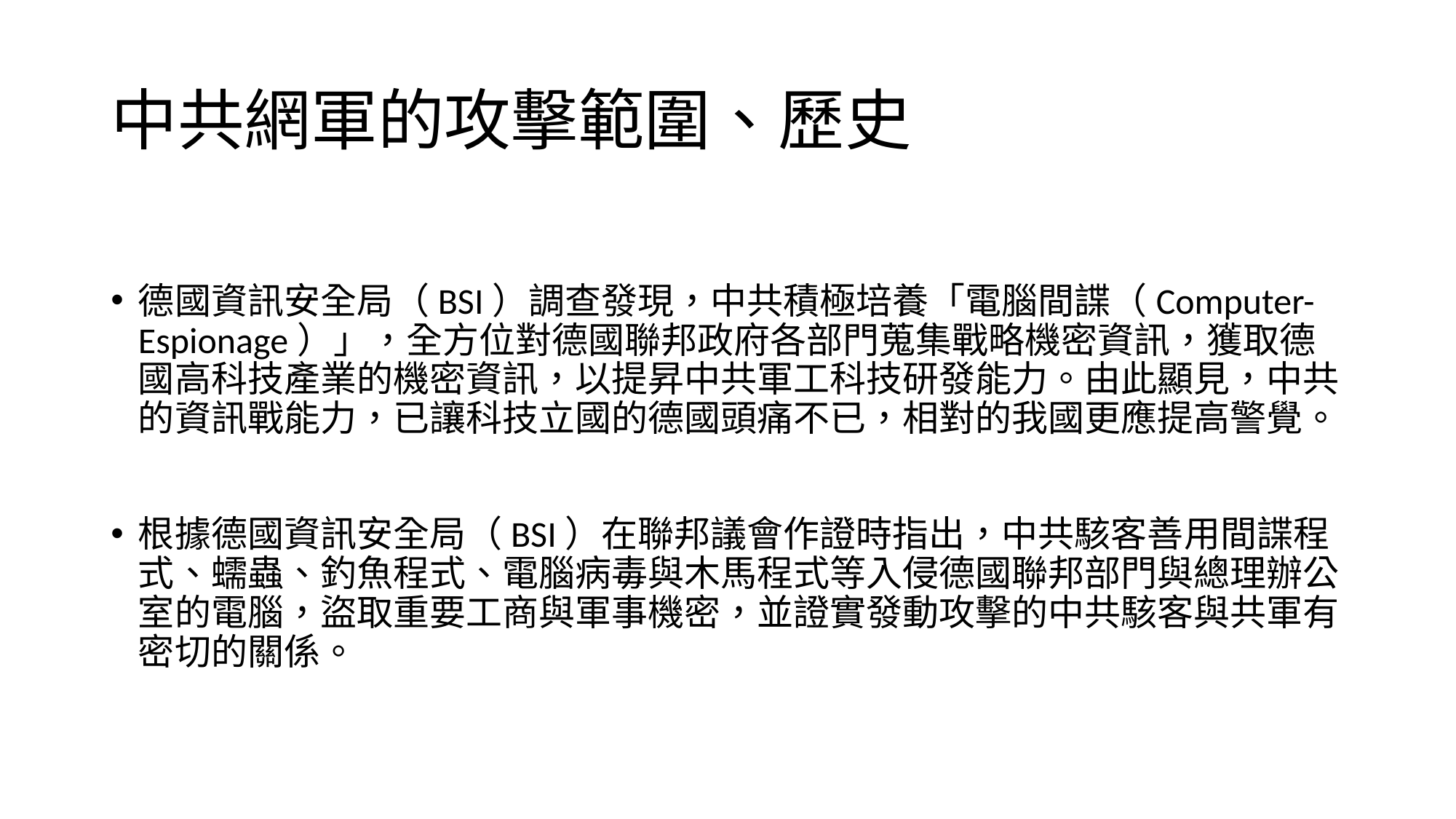

# 中共網軍的攻擊範圍、歷史

德國資訊安全局（BSI）調查發現，中共積極培養「電腦間諜（Computer-Espionage）」，全方位對德國聯邦政府各部門蒐集戰略機密資訊，獲取德國高科技產業的機密資訊，以提昇中共軍工科技研發能力。由此顯見，中共的資訊戰能力，已讓科技立國的德國頭痛不已，相對的我國更應提高警覺。

根據德國資訊安全局（BSI）在聯邦議會作證時指出，中共駭客善用間諜程式、蠕蟲、釣魚程式、電腦病毒與木馬程式等入侵德國聯邦部門與總理辦公室的電腦，盜取重要工商與軍事機密，並證實發動攻擊的中共駭客與共軍有密切的關係。